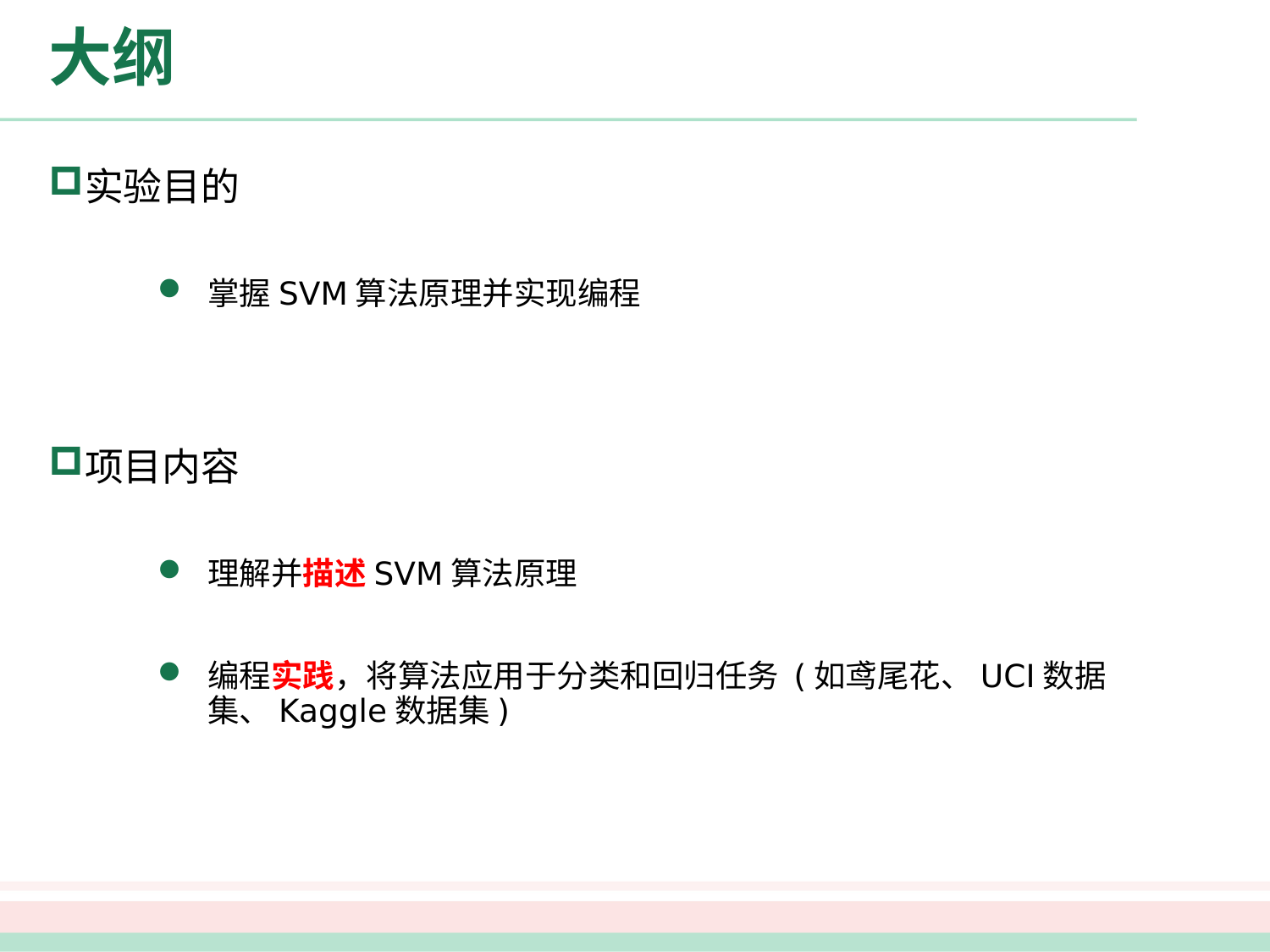

# 大纲
实验目的

掌握SVM算法原理并实现编程

项目内容

理解并描述SVM算法原理

编程实践，将算法应用于分类和回归任务 (如鸢尾花、UCI数据集、Kaggle数据集)